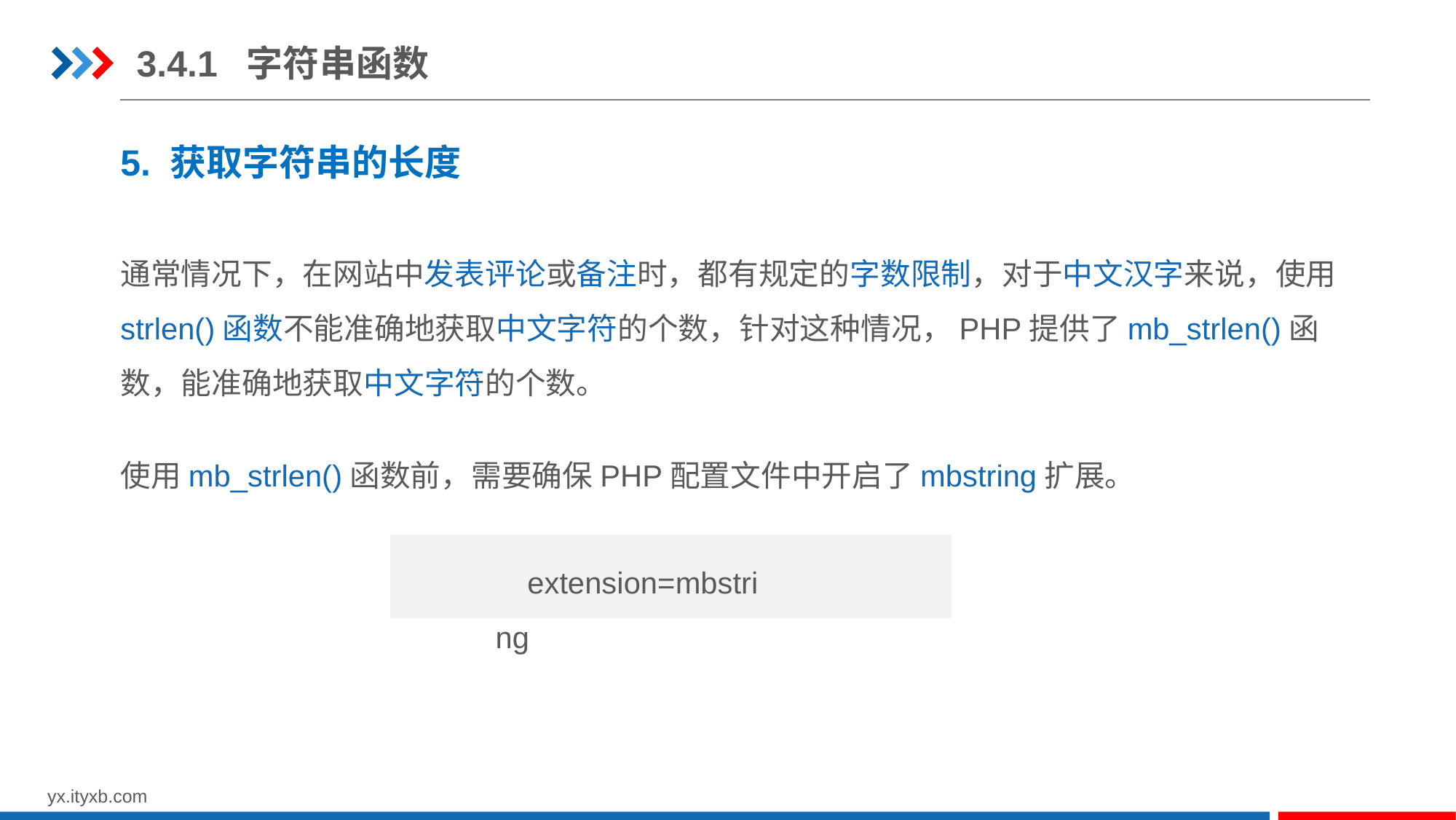

3.4.1  字符串函数
5. 获取字符串的长度
通常情况下，在网站中发表评论或备注时，都有规定的字数限制，对于中文汉字来说，使用strlen()函数不能准确地获取中文字符的个数，针对这种情况，PHP提供了mb_strlen()函数，能准确地获取中文字符的个数。

使用mb_strlen()函数前，需要确保PHP配置文件中开启了mbstring扩展。

extension=mbstring